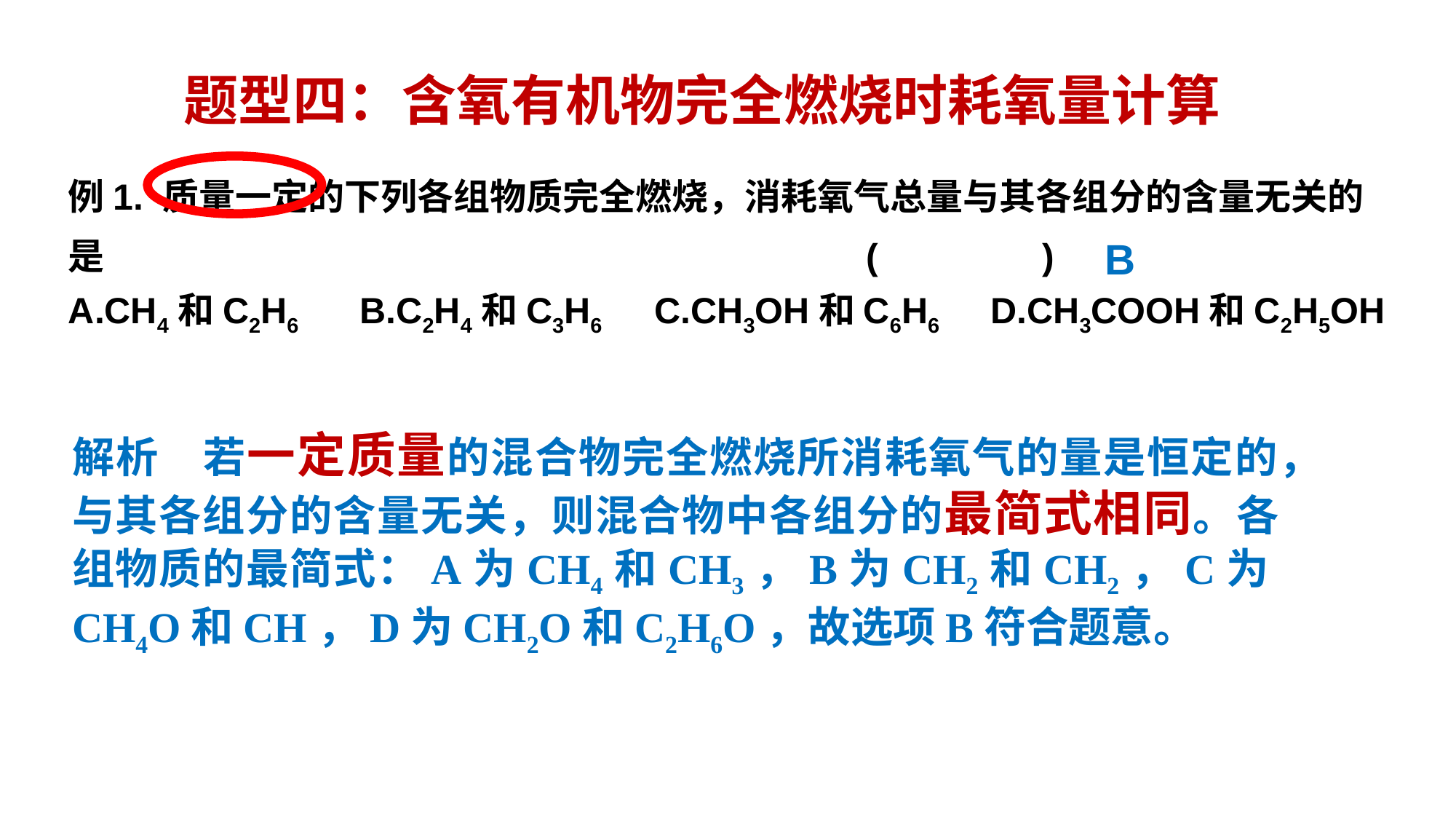

题型四：含氧有机物完全燃烧时耗氧量计算
例1. 质量一定的下列各组物质完全燃烧，消耗氧气总量与其各组分的含量无关的是                                                                                            (　　         )
A.CH4和C2H6      B.C2H4和C3H6         C.CH3OH和C6H6     D.CH3COOH和C2H5OH

B
解析　若一定质量的混合物完全燃烧所消耗氧气的量是恒定的，与其各组分的含量无关，则混合物中各组分的最简式相同。各组物质的最简式：A为CH4和CH3，B为CH2和CH2，C为CH4O和CH，D为CH2O和C2H6O，故选项B符合题意。